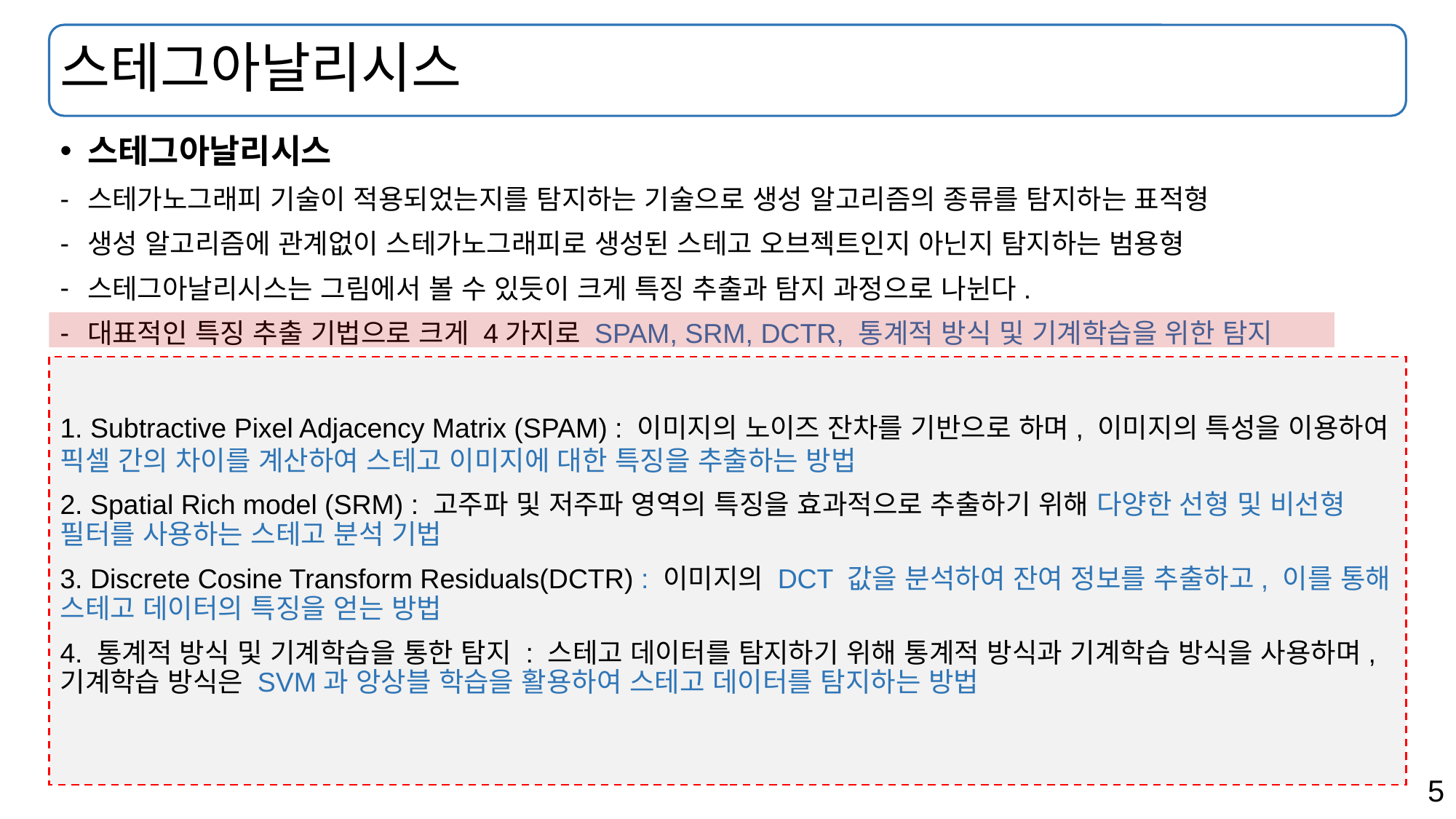

# 스테그아날리시스
스테그아날리시스
스테가노그래피 기술이 적용되었는지를 탐지하는 기술으로 생성 알고리즘의 종류를 탐지하는 표적형
생성 알고리즘에 관계없이 스테가노그래피로 생성된 스테고 오브젝트인지 아닌지 탐지하는 범용형
스테그아날리시스는 그림에서 볼 수 있듯이 크게 특징 추출과 탐지 과정으로 나뉜다.
대표적인 특징 추출 기법으로 크게 4가지로 SPAM, SRM, DCTR, 통계적 방식 및 기계학습을 위한 탐지

1. Subtractive Pixel Adjacency Matrix (SPAM) : 이미지의 노이즈 잔차를 기반으로 하며, 이미지의 특성을 이용하여 픽셀 간의 차이를 계산하여 스테고 이미지에 대한 특징을 추출하는 방법
2. Spatial Rich model (SRM) : 고주파 및 저주파 영역의 특징을 효과적으로 추출하기 위해 다양한 선형 및 비선형 필터를 사용하는 스테고 분석 기법
3. Discrete Cosine Transform Residuals(DCTR) : 이미지의 DCT 값을 분석하여 잔여 정보를 추출하고, 이를 통해 스테고 데이터의 특징을 얻는 방법
4. 통계적 방식 및 기계학습을 통한 탐지 : 스테고 데이터를 탐지하기 위해 통계적 방식과 기계학습 방식을 사용하며, 기계학습 방식은 SVM과 앙상블 학습을 활용하여 스테고 데이터를 탐지하는 방법